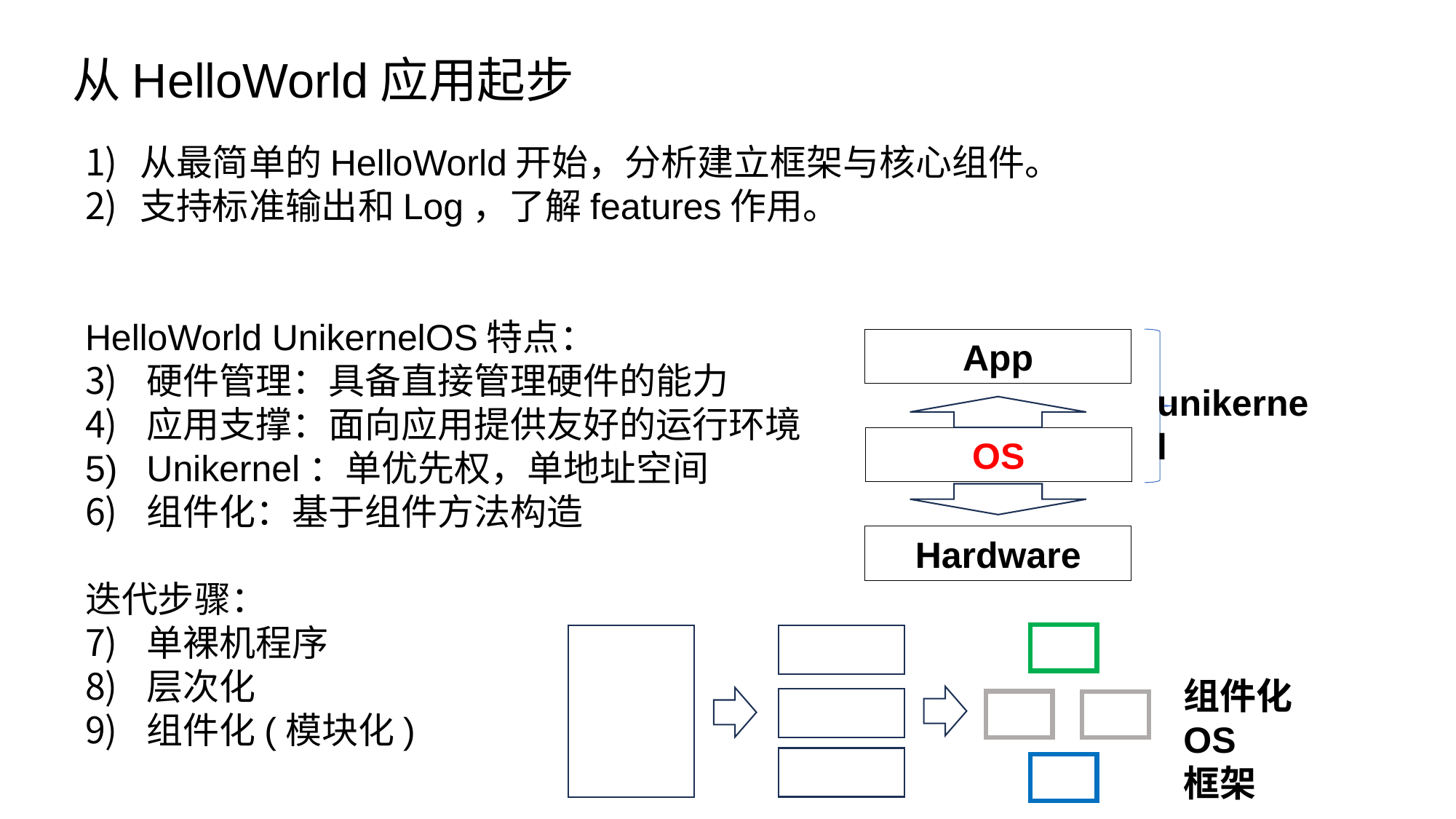

从HelloWorld应用起步
从最简单的HelloWorld开始，分析建立框架与核心组件。
支持标准输出和Log，了解features作用。

HelloWorld UnikernelOS特点：
硬件管理：具备直接管理硬件的能力
应用支撑：面向应用提供友好的运行环境
Unikernel：单优先权，单地址空间
组件化：基于组件方法构造

迭代步骤：
单裸机程序
层次化
组件化(模块化)

App

OS

Hardware
unikernel

组件化OS
框架